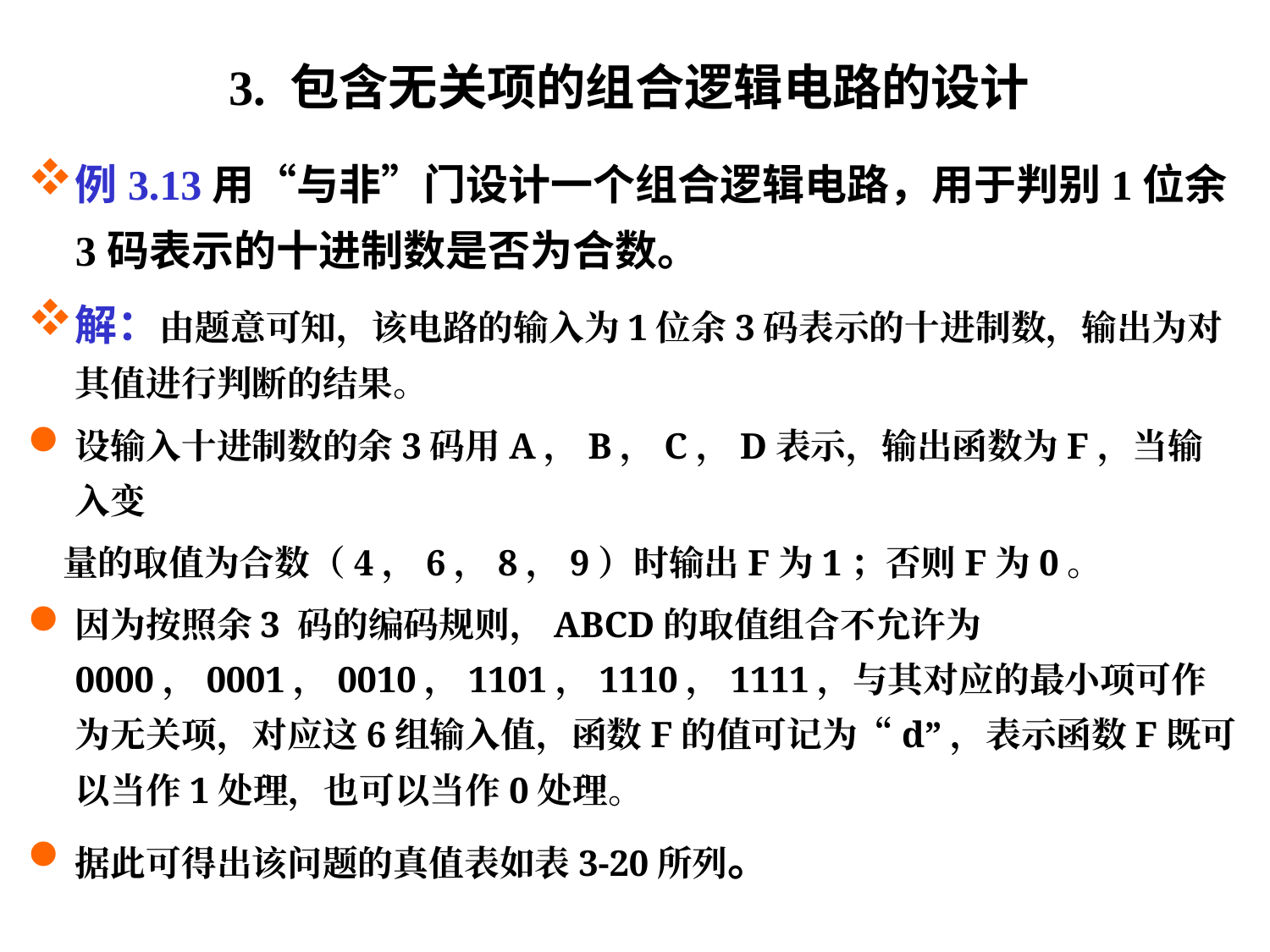

# 3. 包含无关项的组合逻辑电路的设计
例3.13用“与非”门设计一个组合逻辑电路，用于判别1位余3码表示的十进制数是否为合数。
解：由题意可知，该电路的输入为1位余3码表示的十进制数，输出为对其值进行判断的结果。
设输入十进制数的余3码用A，B，C，D表示，输出函数为F，当输入变
   量的取值为合数（4，6，8，9）时输出F为1；否则F为0。
因为按照余3 码的编码规则，ABCD的取值组合不允许为0000，0001，0010，1101，1110，1111，与其对应的最小项可作为无关项，对应这6组输入值，函数F的值可记为“d”，表示函数F既可以当作1处理，也可以当作0处理。
据此可得出该问题的真值表如表3-20所列。